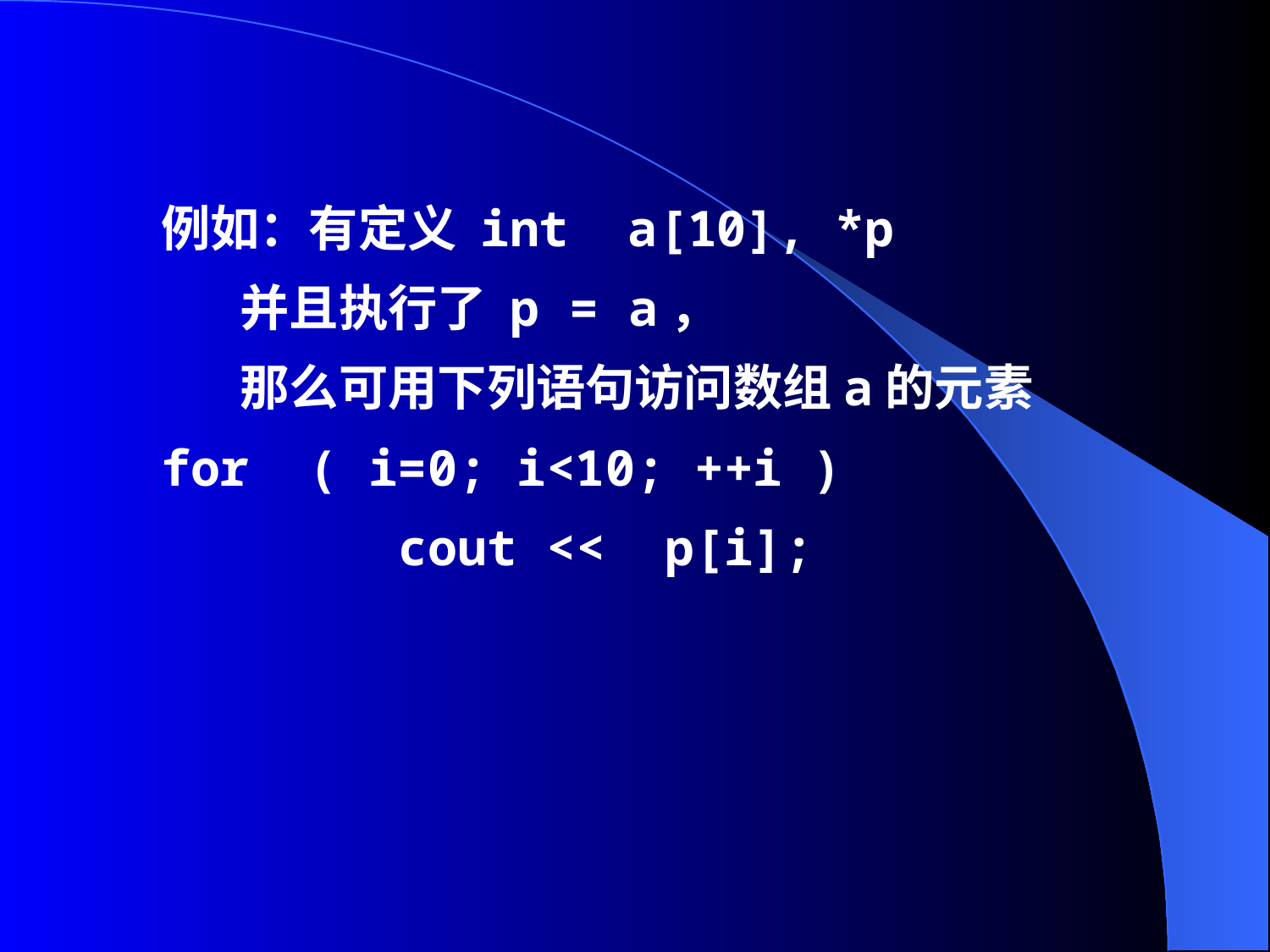

例如：有定义 int  a[10], *p
      并且执行了 p = a，
      那么可用下列语句访问数组a的元素
for  ( i=0; i<10; ++i )
        cout <<  p[i];